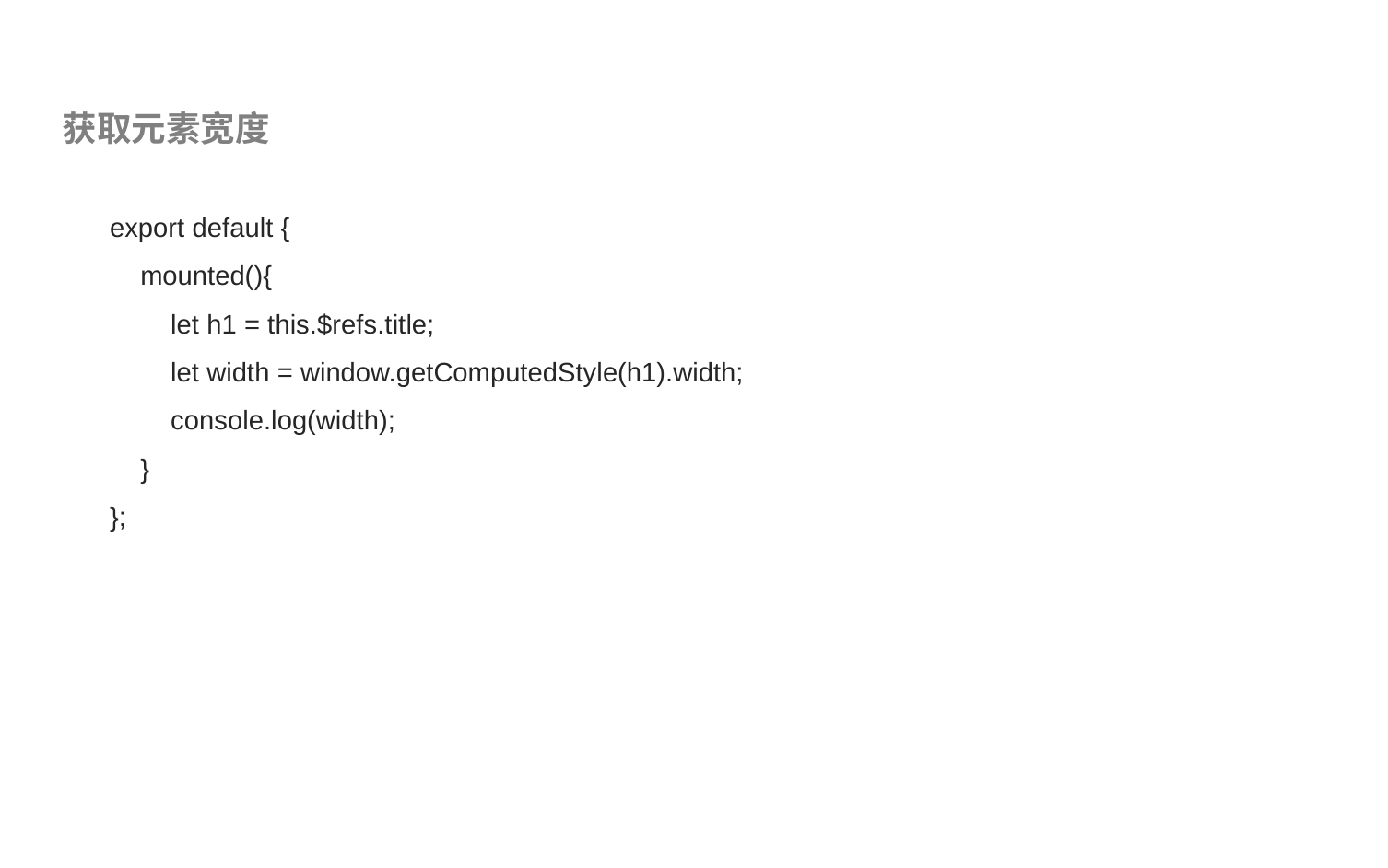

获取元素宽度
export default {
    mounted(){
        let h1 = this.$refs.title;
        let width = window.getComputedStyle(h1).width;
        console.log(width);
    }
};